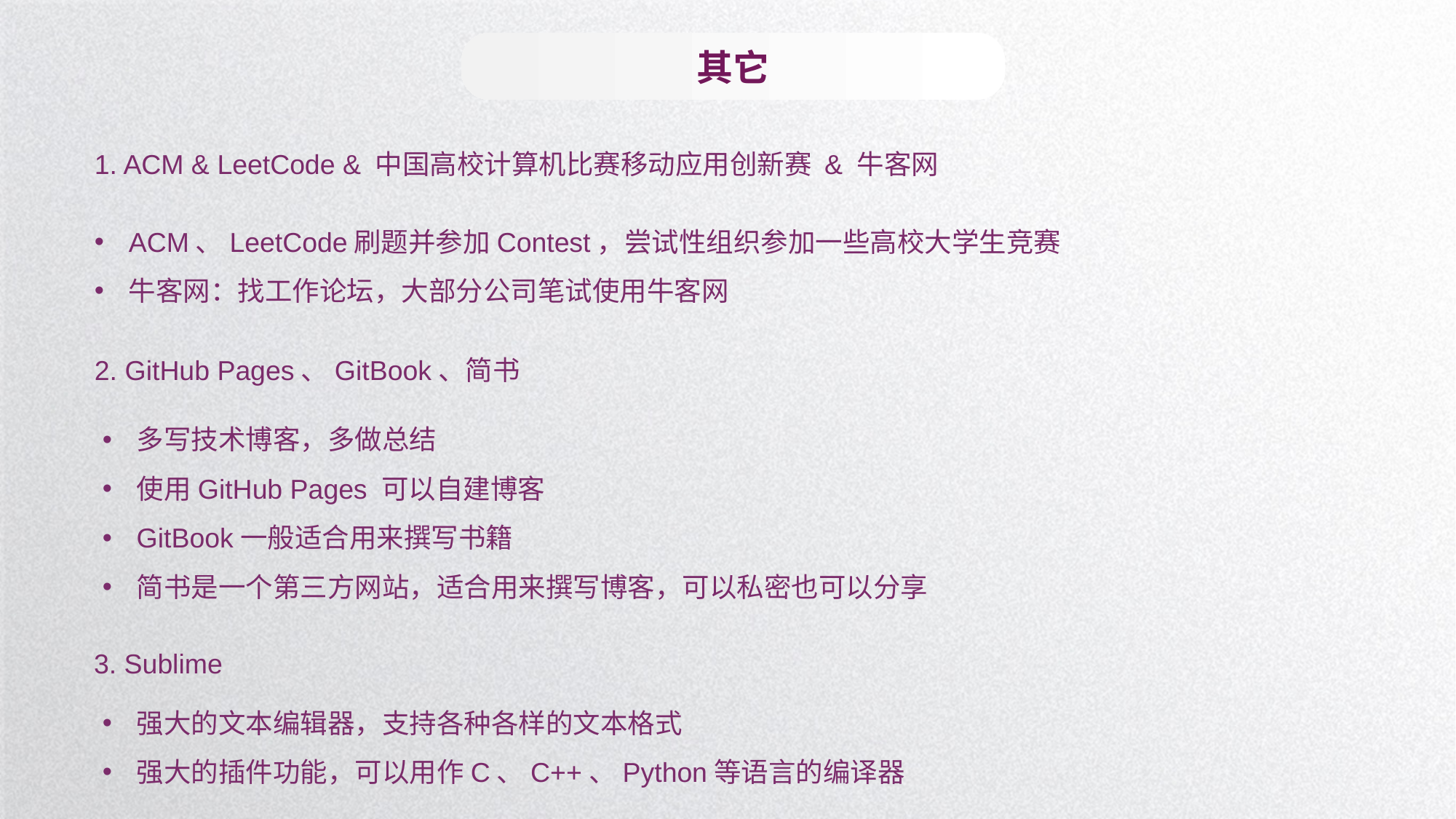

其它
1. ACM & LeetCode & 中国高校计算机比赛移动应用创新赛 & 牛客网
ACM、LeetCode刷题并参加Contest，尝试性组织参加一些高校大学生竞赛
牛客网：找工作论坛，大部分公司笔试使用牛客网
2. GitHub Pages、GitBook、简书
多写技术博客，多做总结
使用GitHub Pages 可以自建博客
GitBook一般适合用来撰写书籍
简书是一个第三方网站，适合用来撰写博客，可以私密也可以分享
3. Sublime
强大的文本编辑器，支持各种各样的文本格式
强大的插件功能，可以用作C、C++、Python等语言的编译器